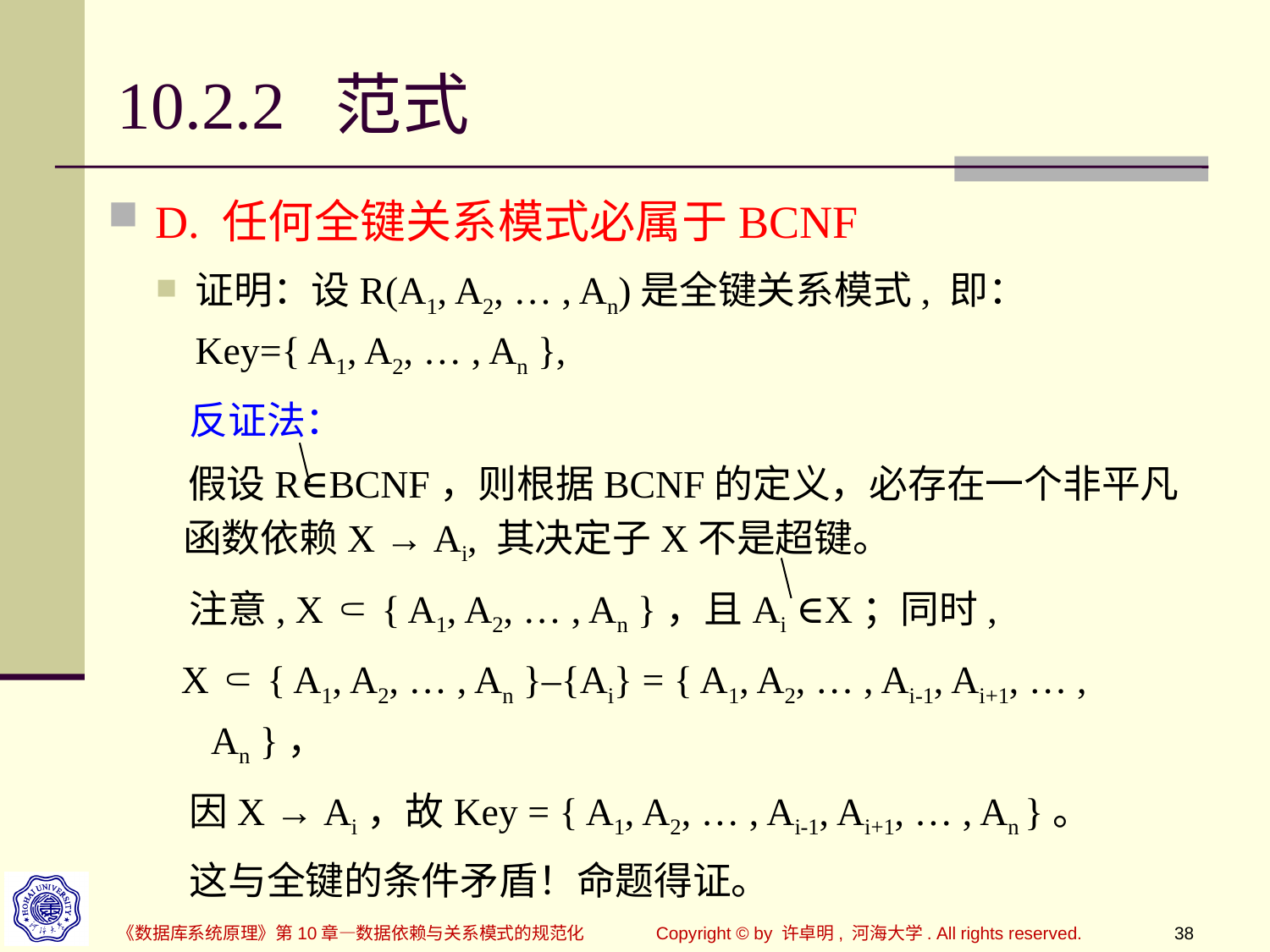

# 10.2.2  范式
D. 任何全键关系模式必属于BCNF
证明：设R(A1, A2, … , An)是全键关系模式, 即：
Key={ A1, A2, … , An },
 反证法：
 假设R∈BCNF，则根据BCNF的定义，必存在一个非平凡函数依赖X → Ai, 其决定子X不是超键。
 注意, X ⸦ { A1, A2, … , An }，且Ai ∈X；同时,
 X ⸦ { A1, A2, … , An }–{Ai} = { A1, A2, … , Ai-1, Ai+1, … , An }，
 因X → Ai，故Key = { A1, A2, … , Ai-1, Ai+1, … , An }。
 这与全键的条件矛盾！命题得证。

《数据库系统原理》第10章—数据依赖与关系模式的规范化
Copyright © by 许卓明, 河海大学. All rights reserved.
38